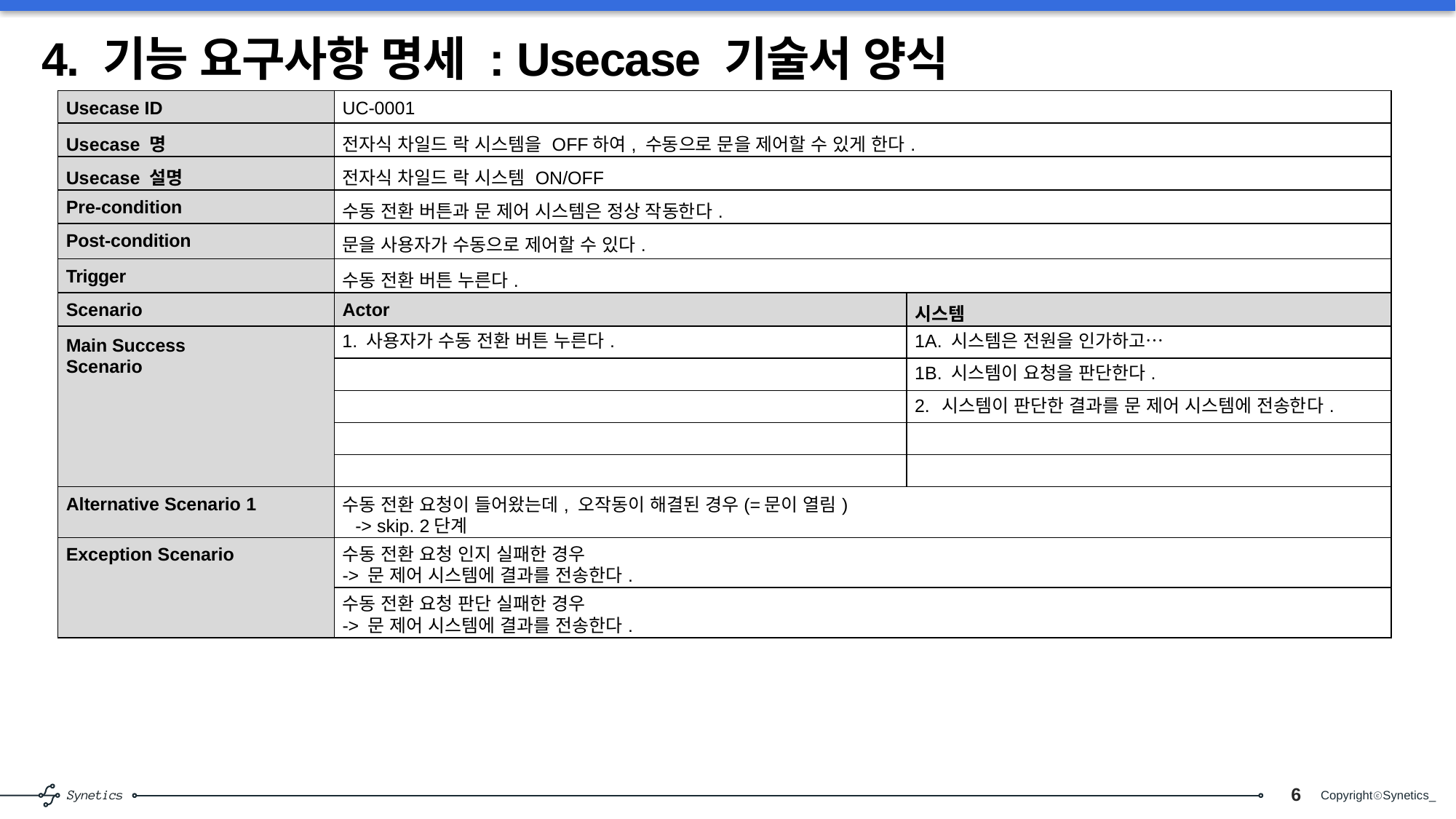

# 4. 기능 요구사항 명세 : Usecase 기술서 양식
| Usecase ID | UC-0001 |  |
| --- | --- | --- |
| Usecase 명 | 전자식 차일드 락 시스템을 OFF하여, 수동으로 문을 제어할 수 있게 한다. |  |
| Usecase 설명 | 전자식 차일드 락 시스템 ON/OFF |  |
| Pre-condition | 수동 전환 버튼과 문 제어 시스템은 정상 작동한다. |  |
| Post-condition | 문을 사용자가 수동으로 제어할 수 있다. |  |
| Trigger | 수동 전환 버튼 누른다. |  |
| Scenario | Actor | 시스템 |
| Main Success Scenario | 1. 사용자가 수동 전환 버튼 누른다. | 1A. 시스템은 전원을 인가하고… |
|  |  | 1B. 시스템이 요청을 판단한다. |
|  |  | 시스템이 판단한 결과를 문 제어 시스템에 전송한다. |
|  |  |  |
|  |  |  |
| Alternative Scenario 1 | 수동 전환 요청이 들어왔는데, 오작동이 해결된 경우(=문이 열림) -> skip. 2단계 |  |
| Exception Scenario | 수동 전환 요청 인지 실패한 경우 -> 문 제어 시스템에 결과를 전송한다. |  |
|  | 수동 전환 요청 판단 실패한 경우 -> 문 제어 시스템에 결과를 전송한다. |  |